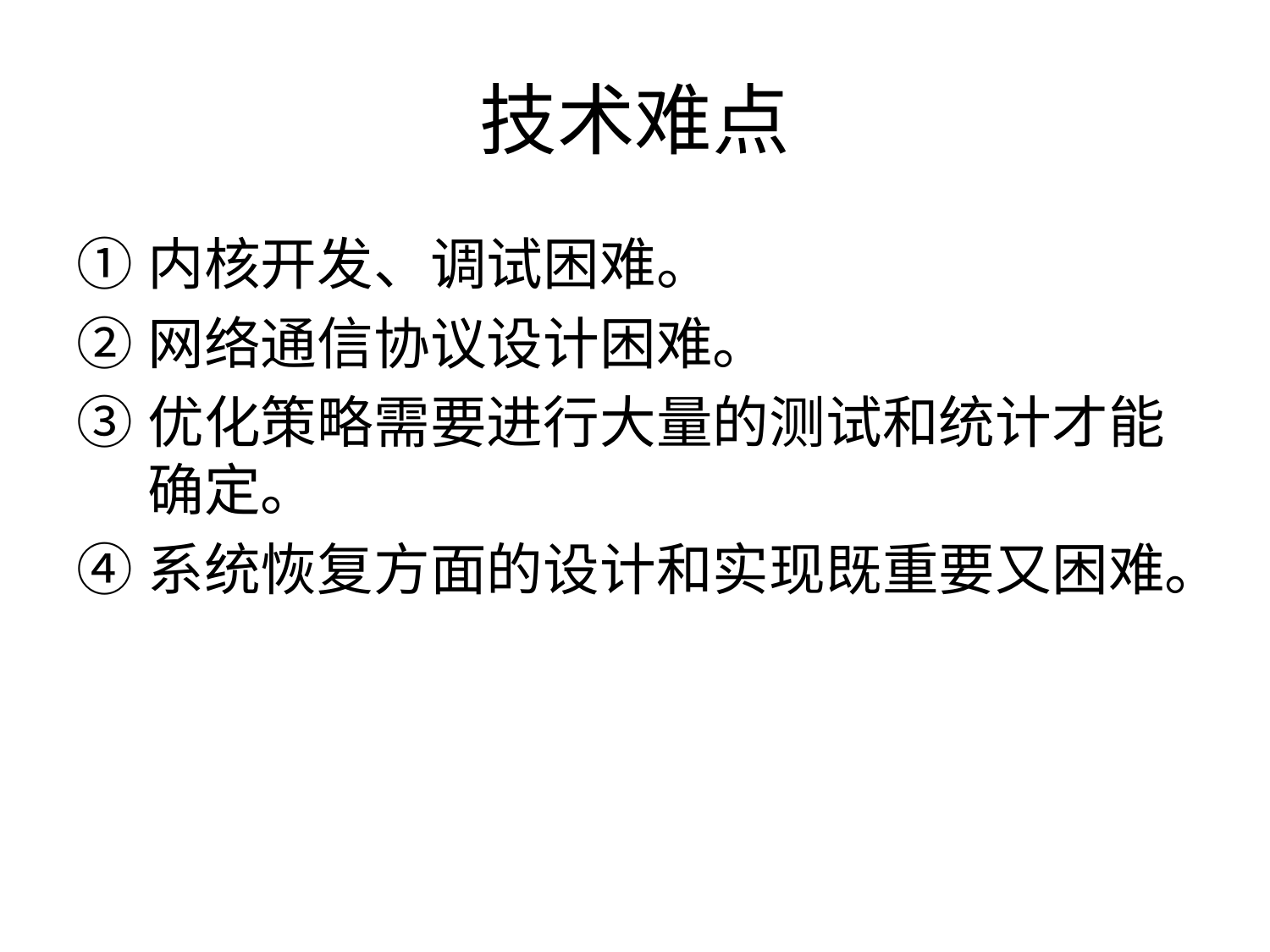

# 技术难点
内核开发、调试困难。
网络通信协议设计困难。
优化策略需要进行大量的测试和统计才能确定。
系统恢复方面的设计和实现既重要又困难。